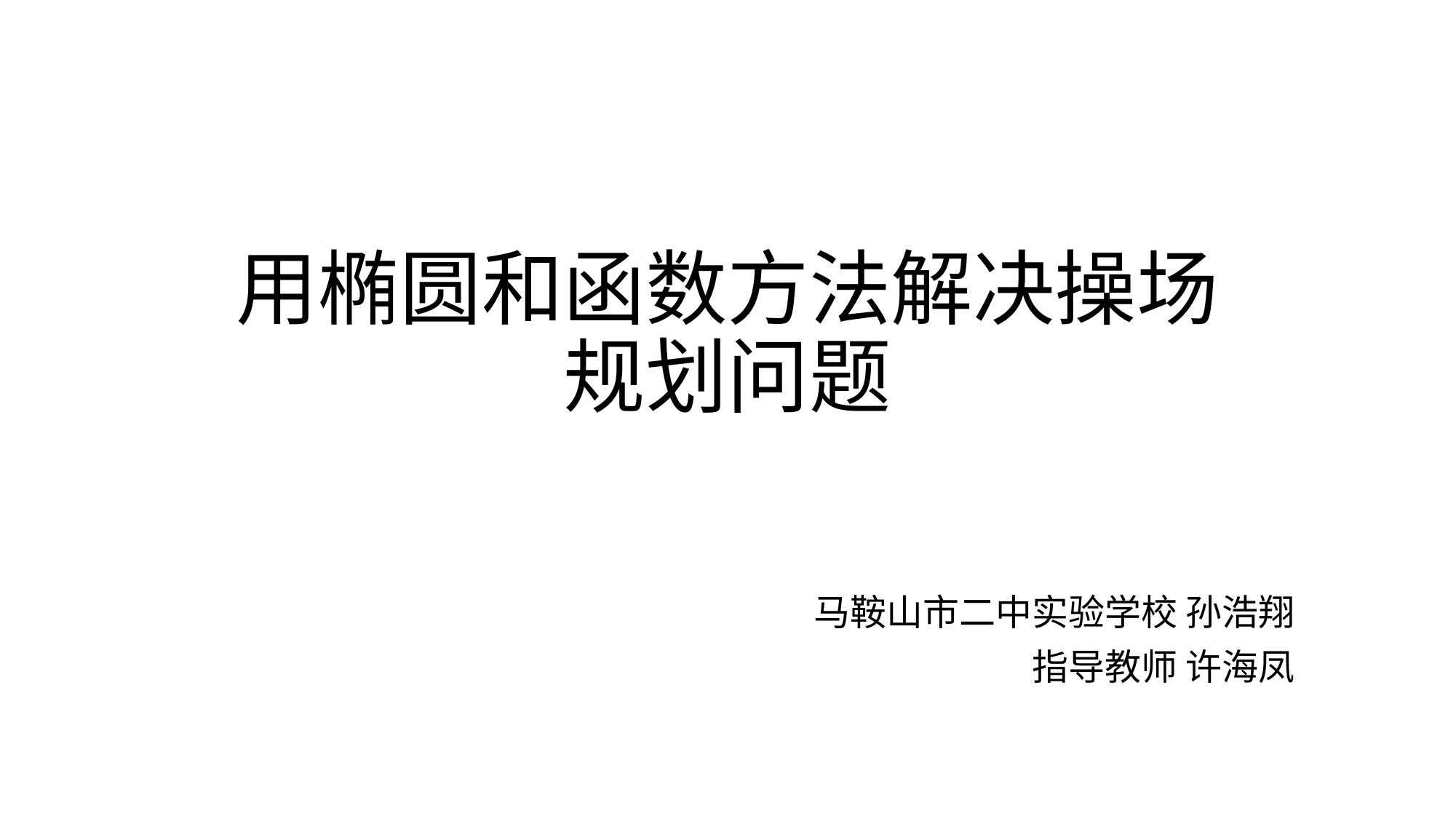

# 用椭圆和函数方法解决操场规划问题
马鞍山市二中实验学校 孙浩翔
指导教师 许海凤